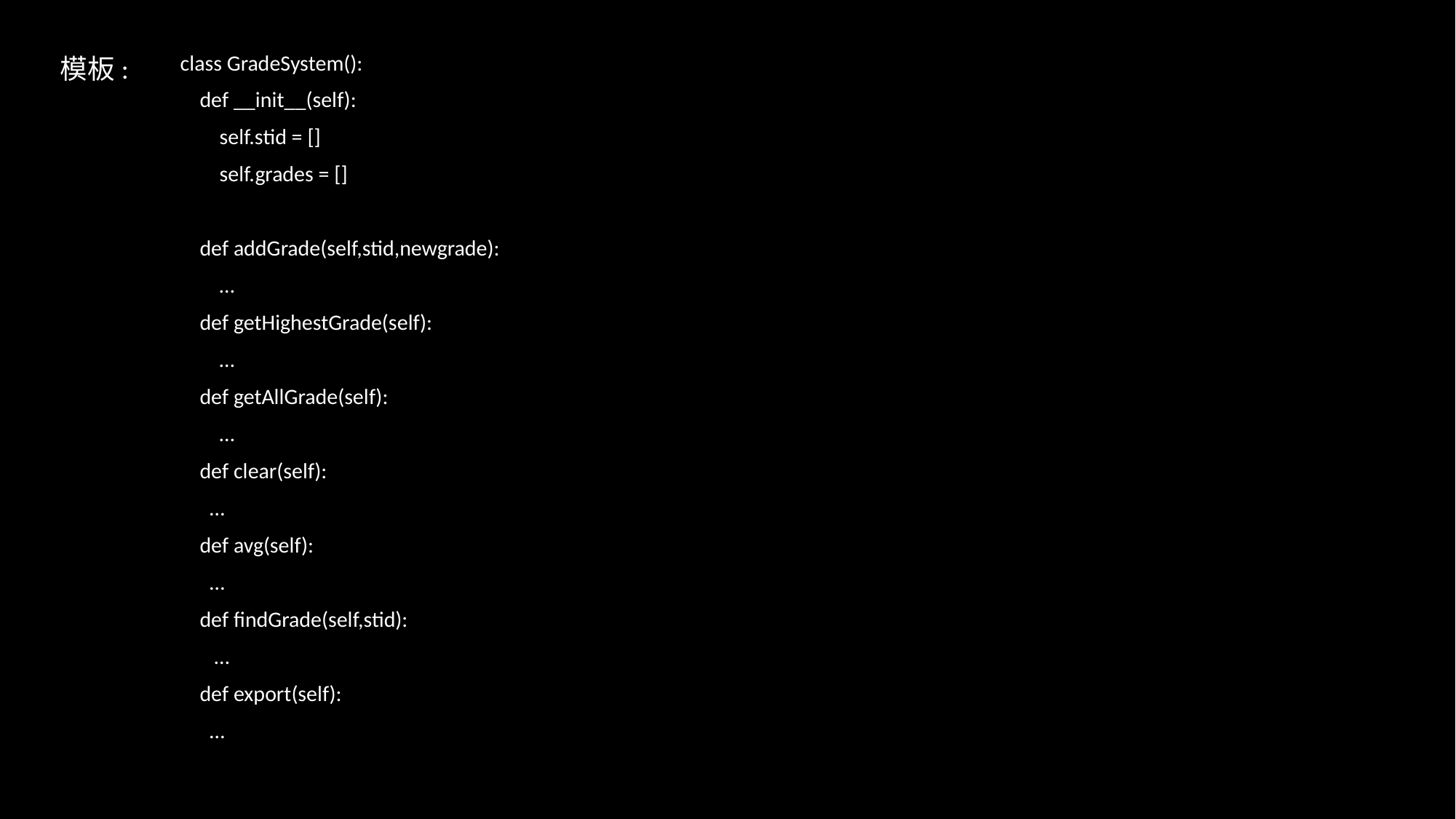

模板:
class GradeSystem():
    def __init__(self):
        self.stid = []
        self.grades = []

    def addGrade(self,stid,newgrade):
        …
    def getHighestGrade(self):
        …
    def getAllGrade(self):
        …
    def clear(self):
      …
    def avg(self):
      …
    def findGrade(self,stid):
       …
    def export(self):
      …